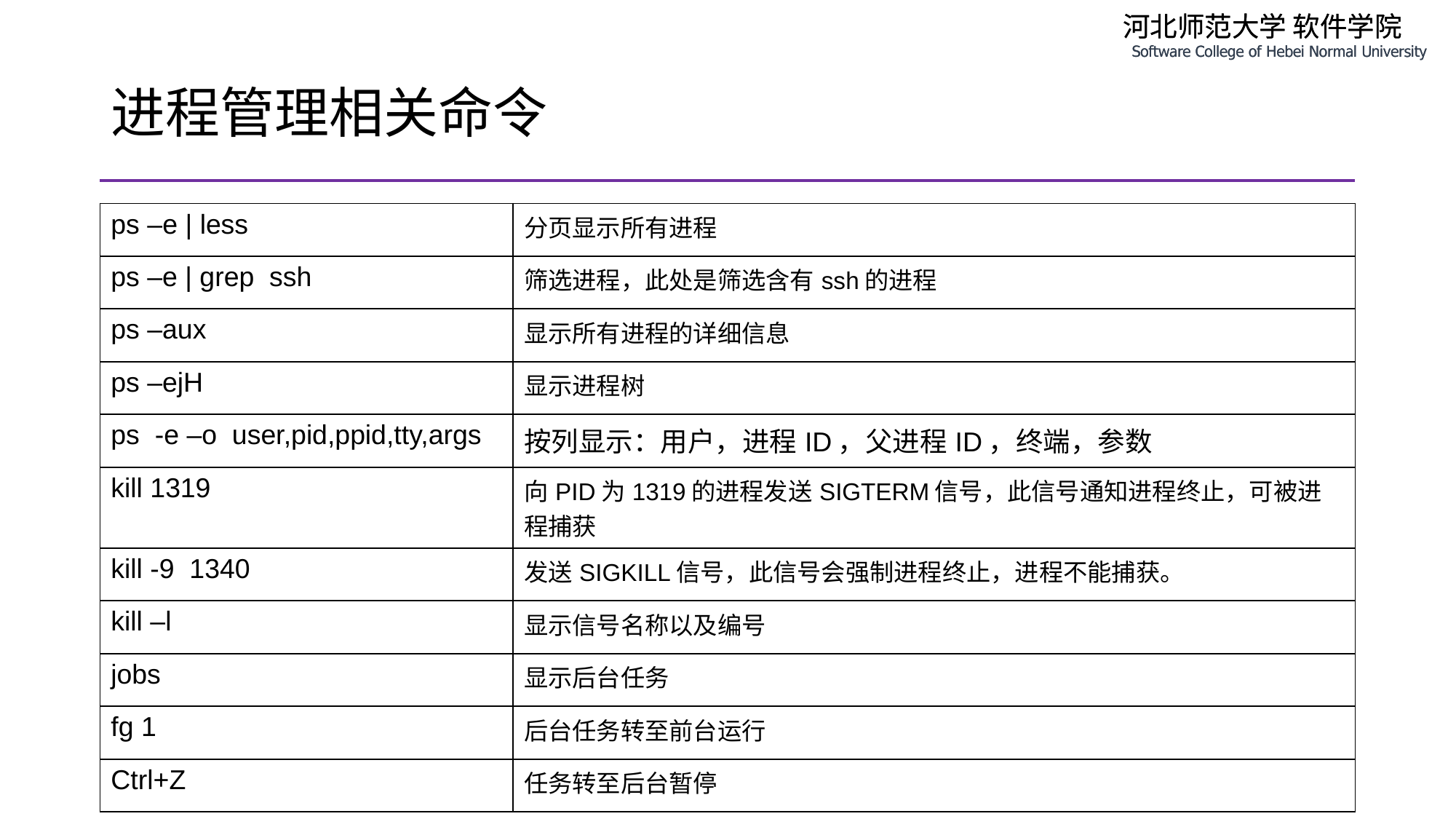

# 进程管理相关命令
| ps –e | less | 分页显示所有进程 |
| --- | --- |
| ps –e | grep ssh | 筛选进程，此处是筛选含有ssh的进程 |
| ps –aux | 显示所有进程的详细信息 |
| ps –ejH | 显示进程树 |
| ps -e –o user,pid,ppid,tty,args | 按列显示：用户，进程ID，父进程ID，终端，参数 |
| kill 1319 | 向PID为1319的进程发送SIGTERM信号，此信号通知进程终止，可被进程捕获 |
| kill -9 1340 | 发送SIGKILL信号，此信号会强制进程终止，进程不能捕获。 |
| kill –l | 显示信号名称以及编号 |
| jobs | 显示后台任务 |
| fg 1 | 后台任务转至前台运行 |
| Ctrl+Z | 任务转至后台暂停 |